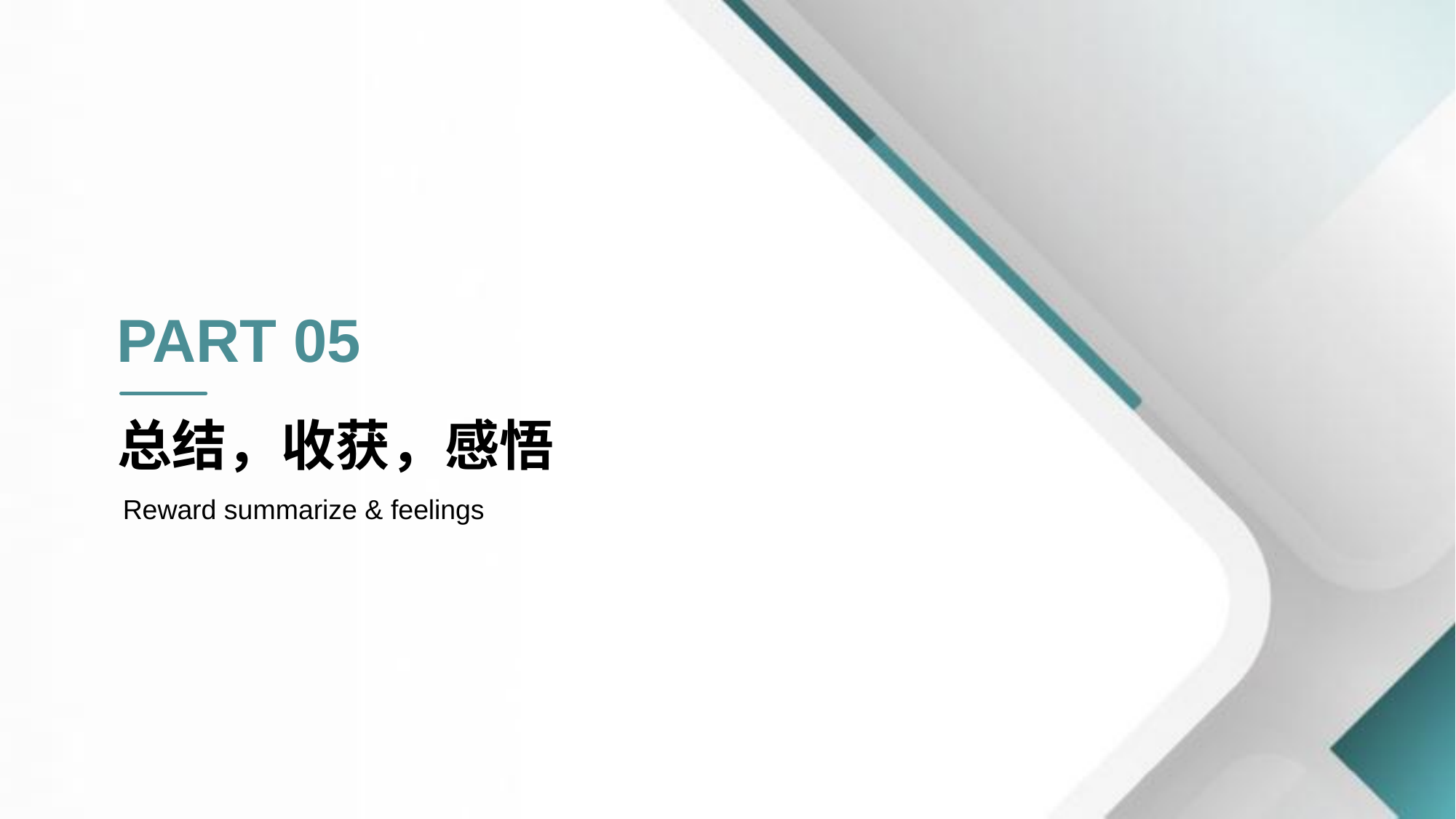

PART 05
总结，收获，感悟
 Reward summarize & feelings